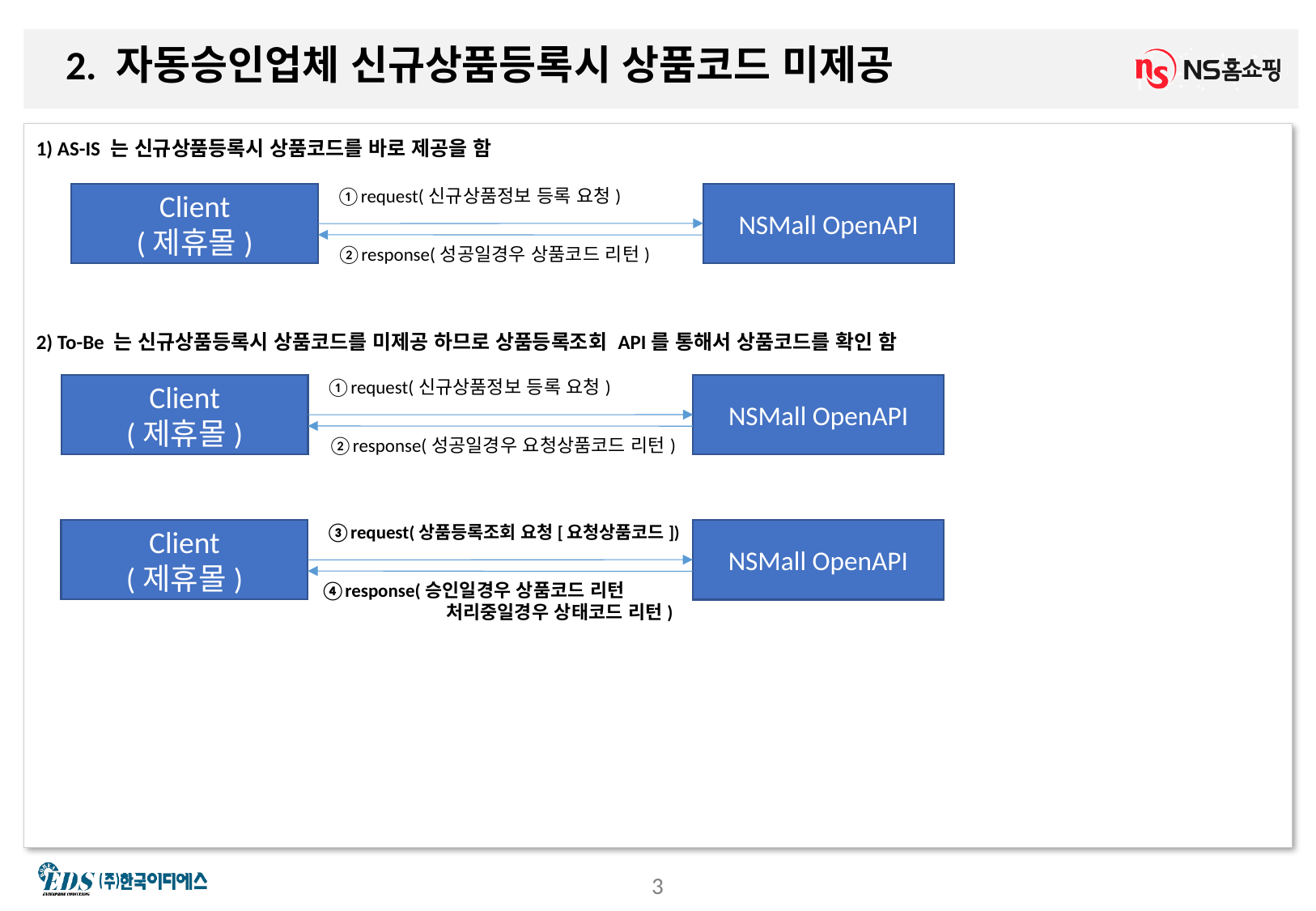

2. 자동승인업체 신규상품등록시 상품코드 미제공
1) AS-IS 는 신규상품등록시 상품코드를 바로 제공을 함

2) To-Be 는 신규상품등록시 상품코드를 미제공 하므로 상품등록조회 API를 통해서 상품코드를 확인 함
①request(신규상품정보 등록 요청)
NSMall OpenAPI
Client
(제휴몰)
②response(성공일경우 상품코드 리턴)
①request(신규상품정보 등록 요청)
NSMall OpenAPI
Client
(제휴몰)
②response(성공일경우 요청상품코드 리턴)
③request(상품등록조회 요청[요청상품코드])
NSMall OpenAPI
Client
(제휴몰)
④response(승인일경우 상품코드 리턴
                       처리중일경우 상태코드 리턴)

1. 상품상태 연동 조회 방안
1) 신규 api 생성 방안 : 42.상품연동결과조회
2) 기존 api customize 활용 방안 : 25.상품등록결과조회, 18.상품수정결과조회

NS에서는 요청이력테이블을 추가 하면 됨
제휴몰에서는     요청대기이면 대기중과 실패일때의  후처리 로직이 필요 함

상품등록결과조회, 상품수정결과조회  이외에 대기상품조회만 별도로 만들건지

 아니면 상품등록결과조회, 상품수정결과조회를 별도로 만들어서 상태코드가 나오게 할지

상품목록조회 :